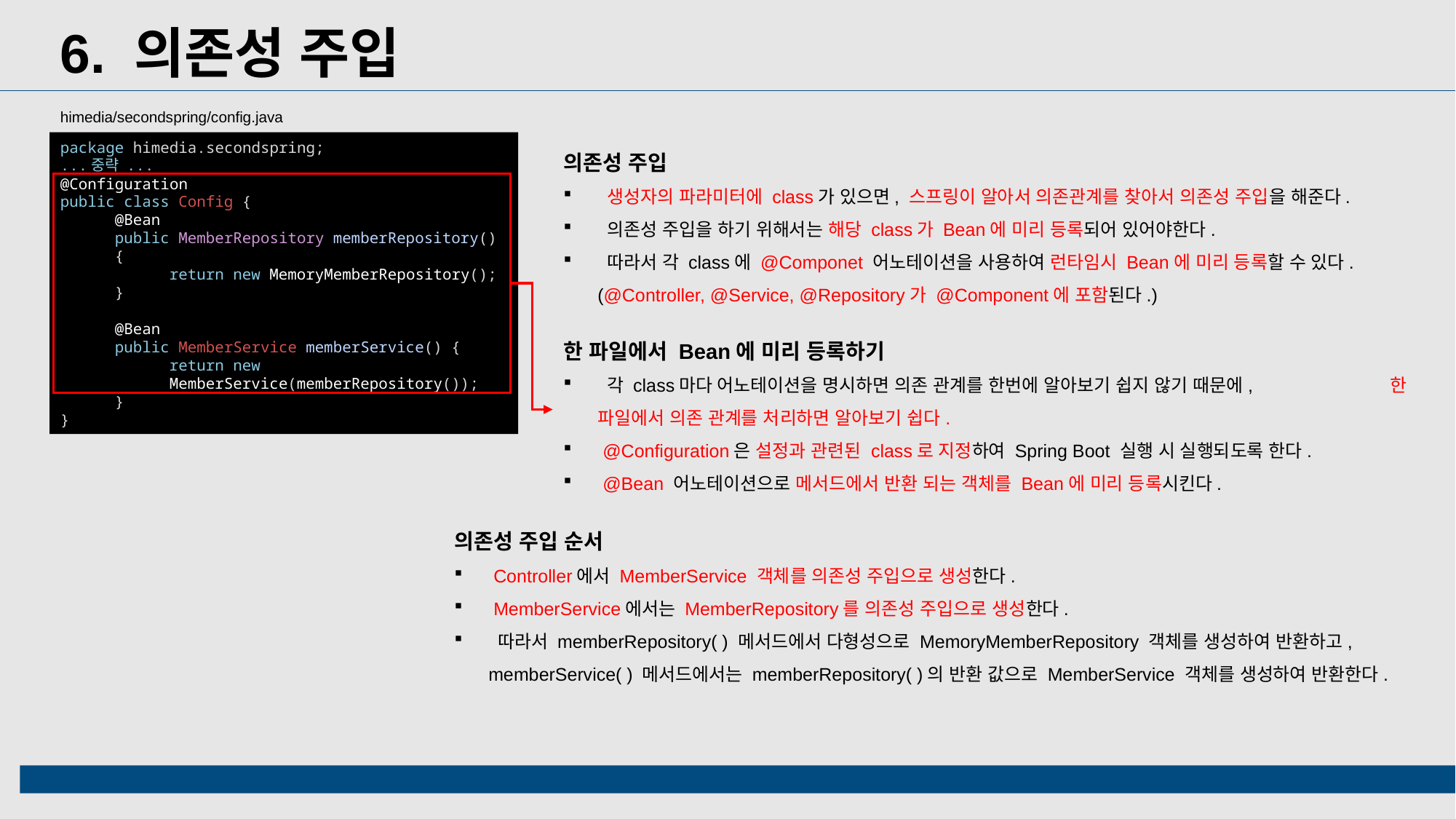

6. 의존성 주입
himedia/secondspring/config.java
의존성 주입
 생성자의 파라미터에 class가 있으면, 스프링이 알아서 의존관계를 찾아서 의존성 주입을 해준다.
 의존성 주입을 하기 위해서는 해당 class가 Bean에 미리 등록되어 있어야한다.
 따라서 각 class에 @Componet 어노테이션을 사용하여 런타임시 Bean에 미리 등록할 수 있다. (@Controller, @Service, @Repository가 @Component에 포함된다.)
package himedia.secondspring;
...중략 ...
@Configuration
public class Config {
@Bean
public MemberRepository memberRepository() {
return new MemoryMemberRepository();
}

@Bean
public MemberService memberService() {
return new MemberService(memberRepository());
}
}

한 파일에서 Bean에 미리 등록하기
 각 class마다 어노테이션을 명시하면 의존 관계를 한번에 알아보기 쉽지 않기 때문에,                          한 파일에서 의존 관계를 처리하면 알아보기 쉽다.
 @Configuration은 설정과 관련된 class로 지정하여 Spring Boot 실행 시 실행되도록 한다.
 @Bean 어노테이션으로 메서드에서 반환 되는 객체를 Bean에 미리 등록시킨다.
의존성 주입 순서
 Controller에서 MemberService 객체를 의존성 주입으로 생성한다.
 MemberService에서는 MemberRepository를 의존성 주입으로 생성한다.
 따라서 memberRepository( ) 메서드에서 다형성으로 MemoryMemberRepository 객체를 생성하여 반환하고, memberService( ) 메서드에서는 memberRepository( )의 반환 값으로 MemberService 객체를 생성하여 반환한다.